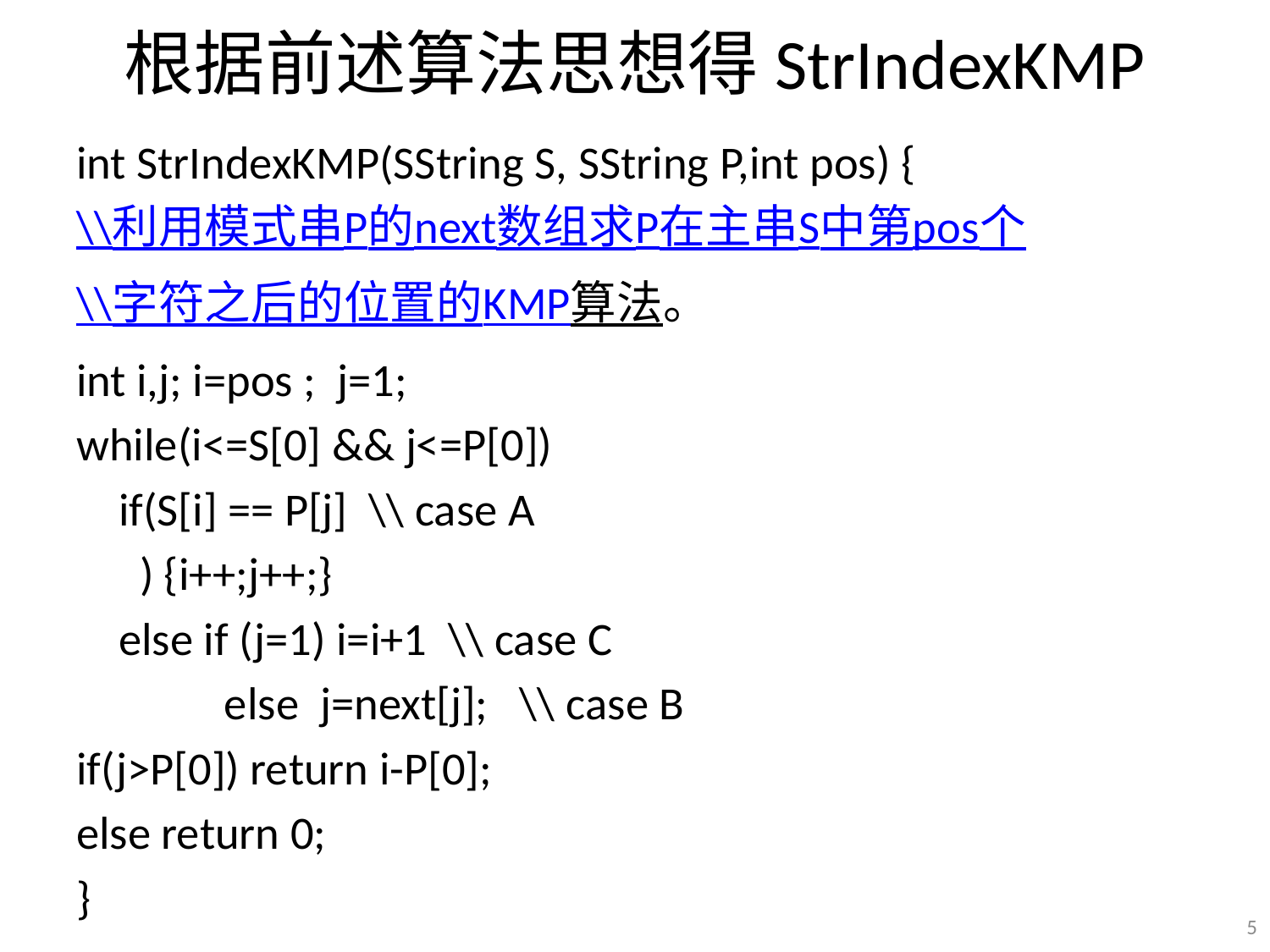

# 根据前述算法思想得StrIndexKMP
int StrIndexKMP(SString S, SString P,int pos) {
\\利用模式串P的next数组求P在主串S中第pos个
\\字符之后的位置的KMP算法。
int i,j; i=pos ;  j=1;
while(i<=S[0] && j<=P[0])
    if(S[i] == P[j]  \\ case A
      ) {i++;j++;}
    else if (j=1) i=i+1  \\ case C
              else  j=next[j];   \\ case B
if(j>P[0]) return i-P[0];
else return 0;
}
5